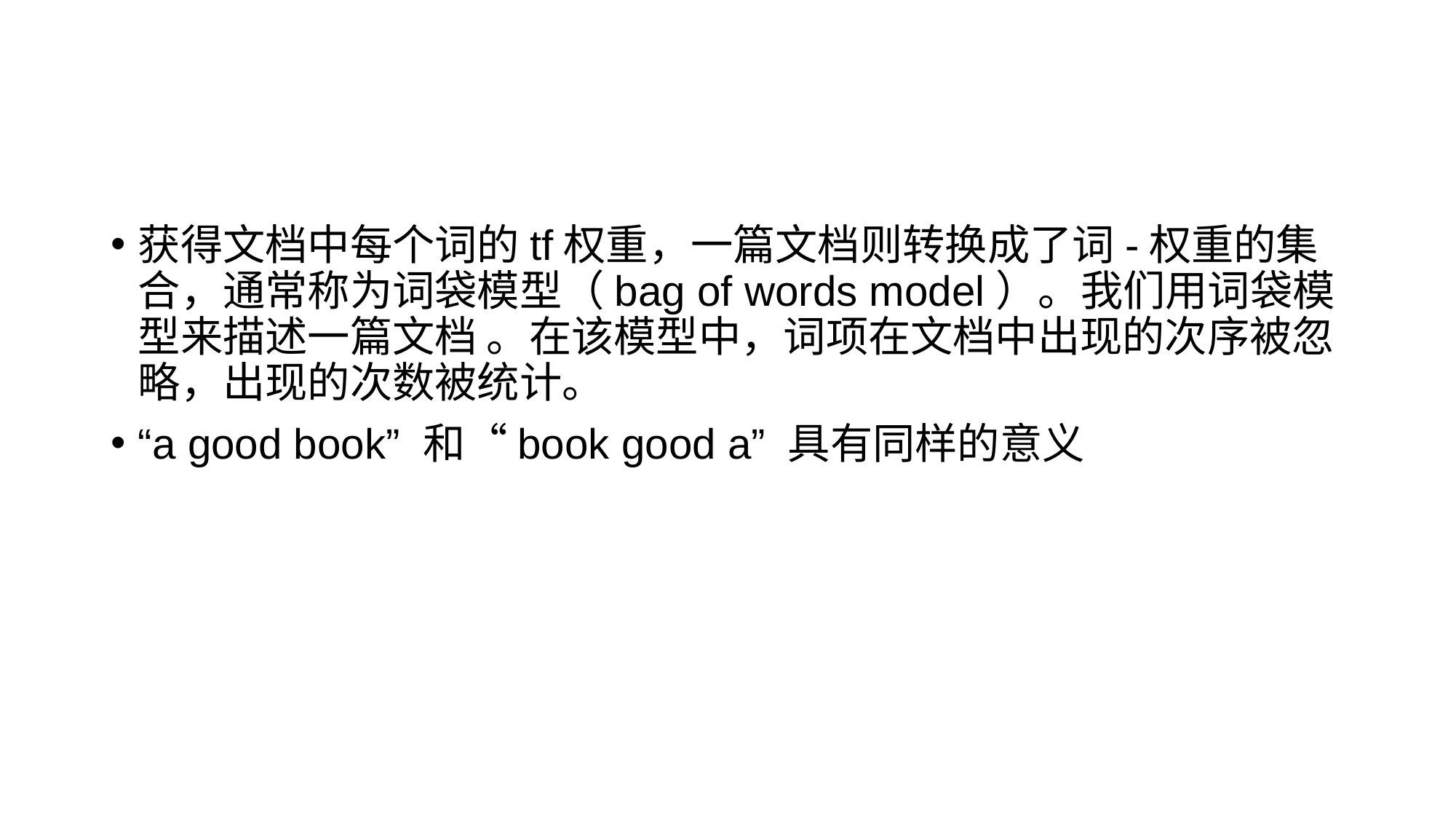

#
获得文档中每个词的tf权重，一篇文档则转换成了词-权重的集合，通常称为词袋模型（bag of words model）。我们用词袋模型来描述一篇文档 。在该模型中，词项在文档中出现的次序被忽略，出现的次数被统计。
“a good book” 和“book good a” 具有同样的意义